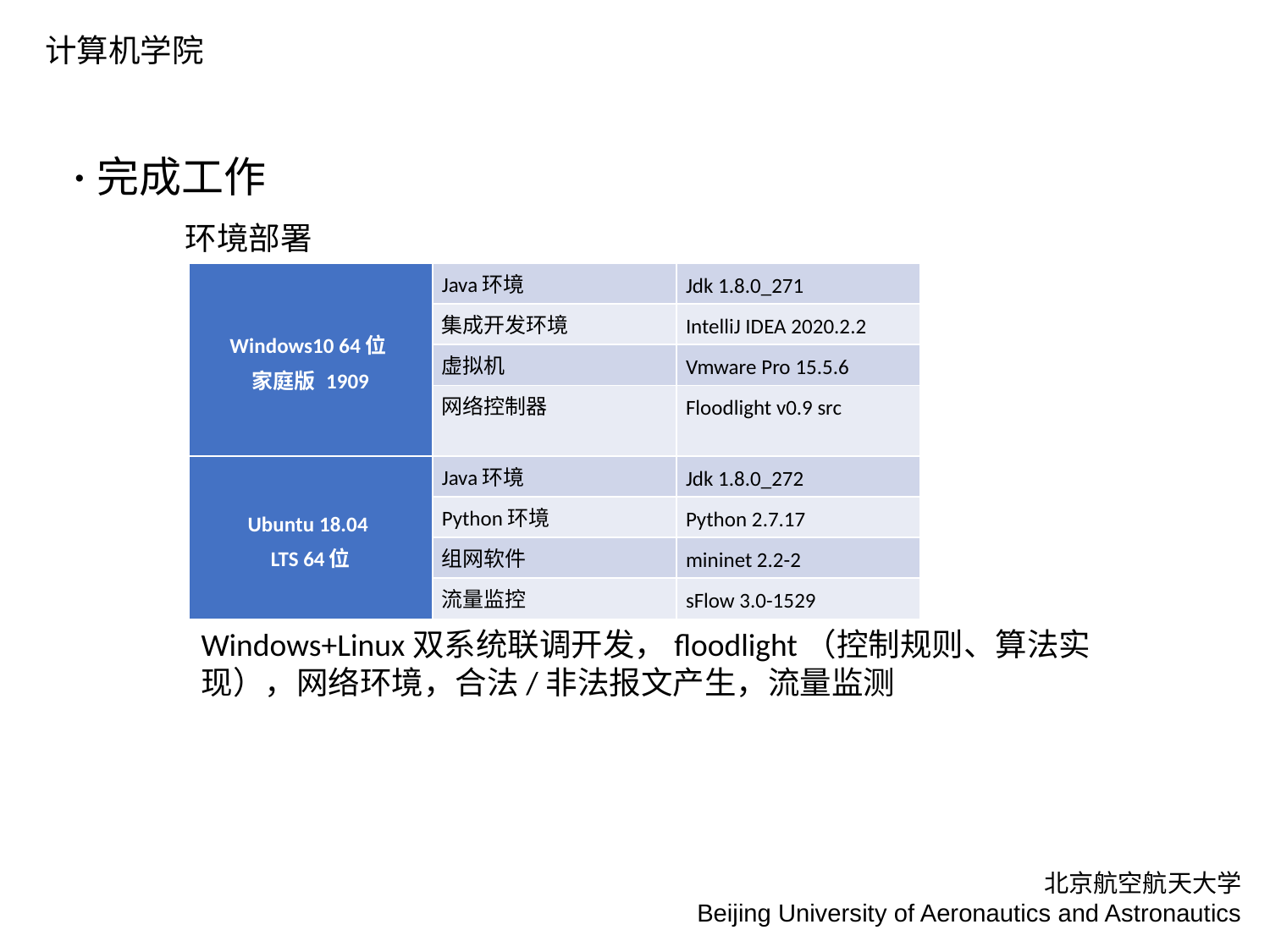

·完成工作
环境部署
| Windows10 64位 家庭版 1909 | Java环境 | Jdk 1.8.0\_271 |
| --- | --- | --- |
|  | 集成开发环境 | IntelliJ IDEA 2020.2.2 |
|  | 虚拟机 | Vmware Pro 15.5.6 |
|  | 网络控制器 | Floodlight v0.9 src |
| Ubuntu 18.04 LTS 64位 | Java环境 | Jdk 1.8.0\_272 |
|  | Python环境 | Python 2.7.17 |
|  | 组网软件 | mininet 2.2-2 |
|  | 流量监控 | sFlow 3.0-1529 |
Windows+Linux双系统联调开发，floodlight（控制规则、算法实现），网络环境，合法/非法报文产生，流量监测